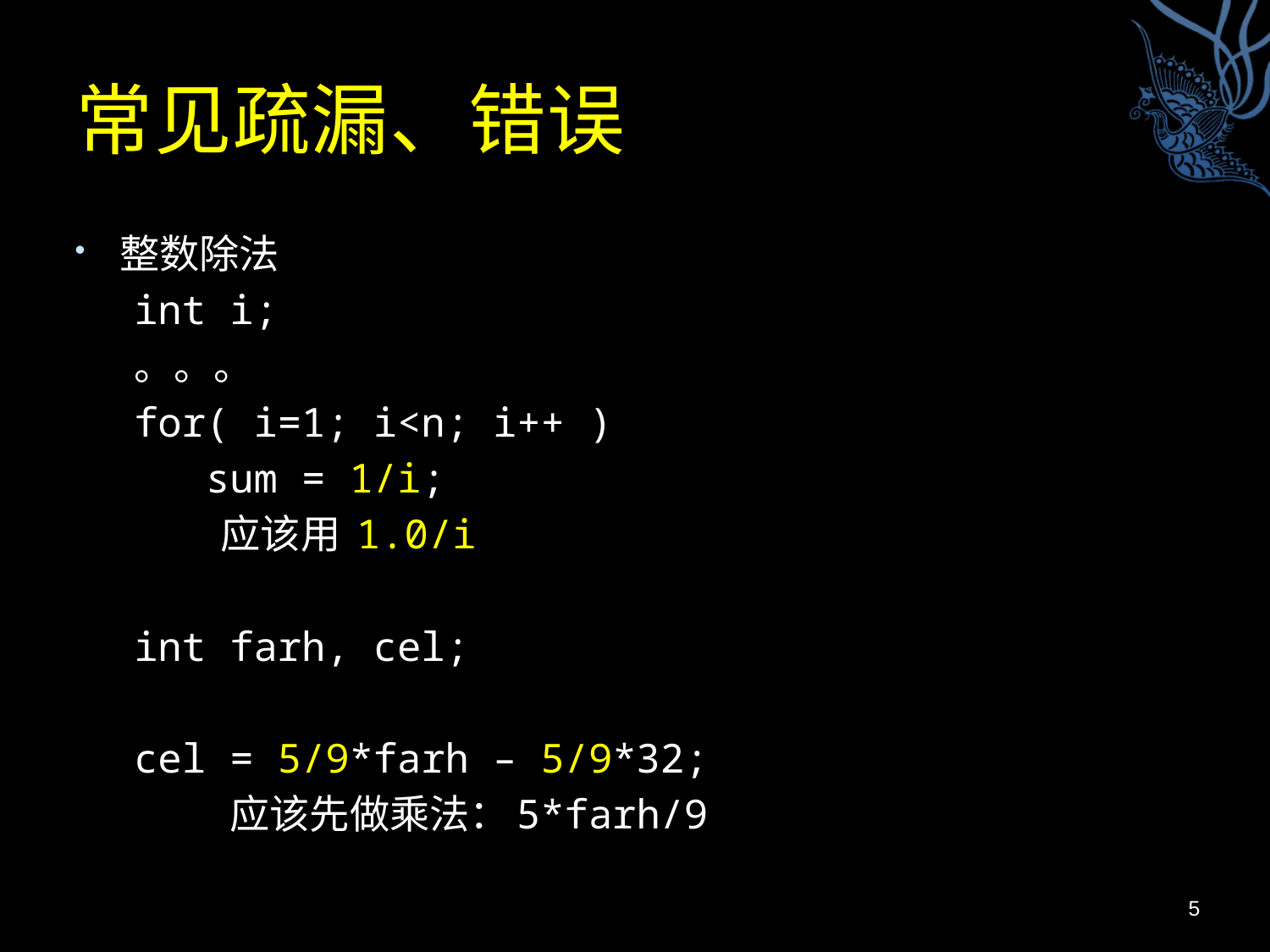

# 常见疏漏、错误
整数除法
int i;
。。。
for( i=1; i<n; i++ )
   sum = 1/i;
         应该用 1.0/i

int farh, cel;

cel = 5/9*farh – 5/9*32;
          应该先做乘法：5*farh/9
5